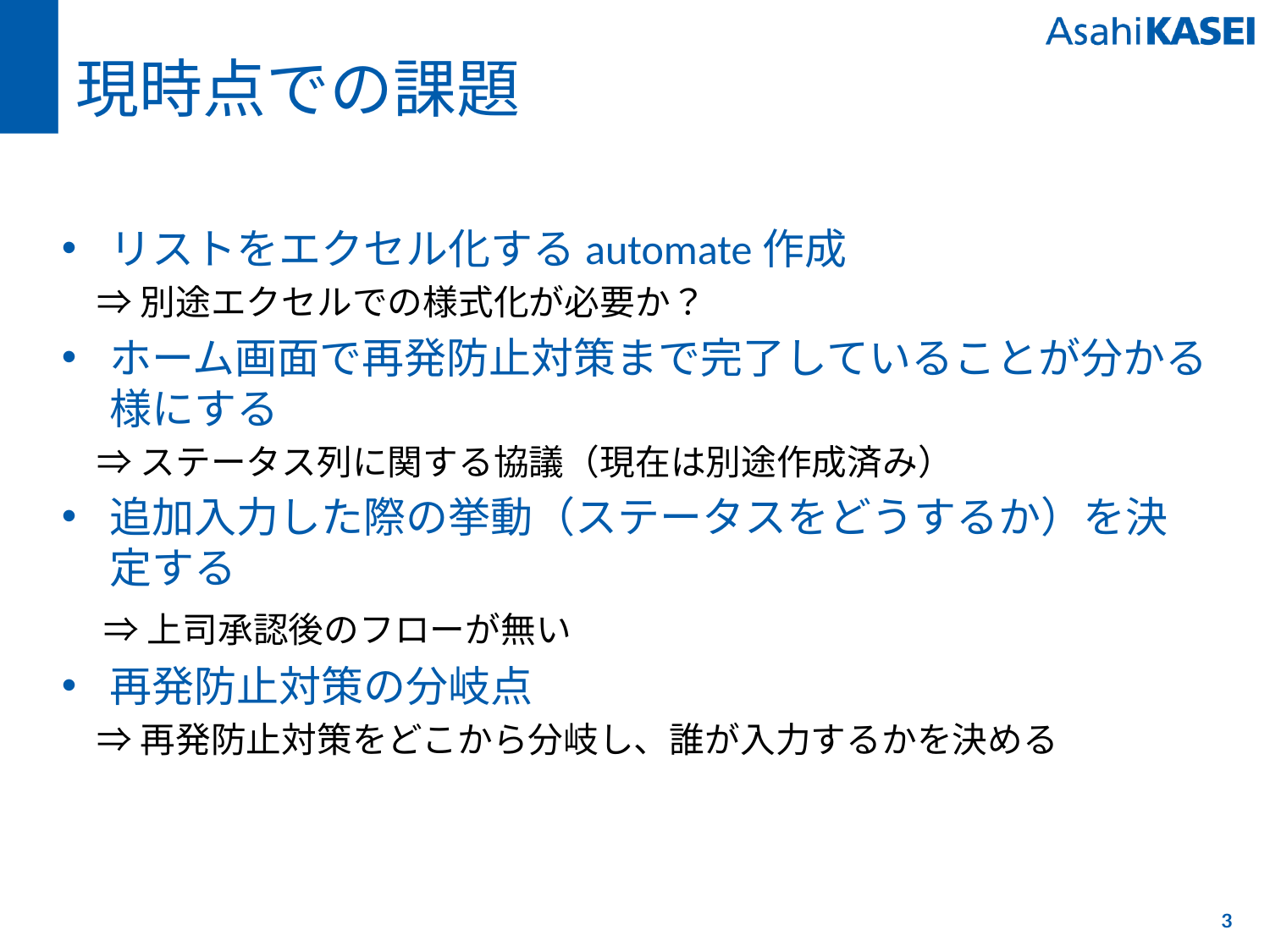

# 現時点での課題
リストをエクセル化するautomate作成
　⇒ 別途エクセルでの様式化が必要か？
ホーム画面で再発防止対策まで完了していることが分かる様にする
　⇒ ステータス列に関する協議（現在は別途作成済み）
追加入力した際の挙動（ステータスをどうするか）を決定する
　⇒ 上司承認後のフローが無い
再発防止対策の分岐点
　⇒ 再発防止対策をどこから分岐し、誰が入力するかを決める